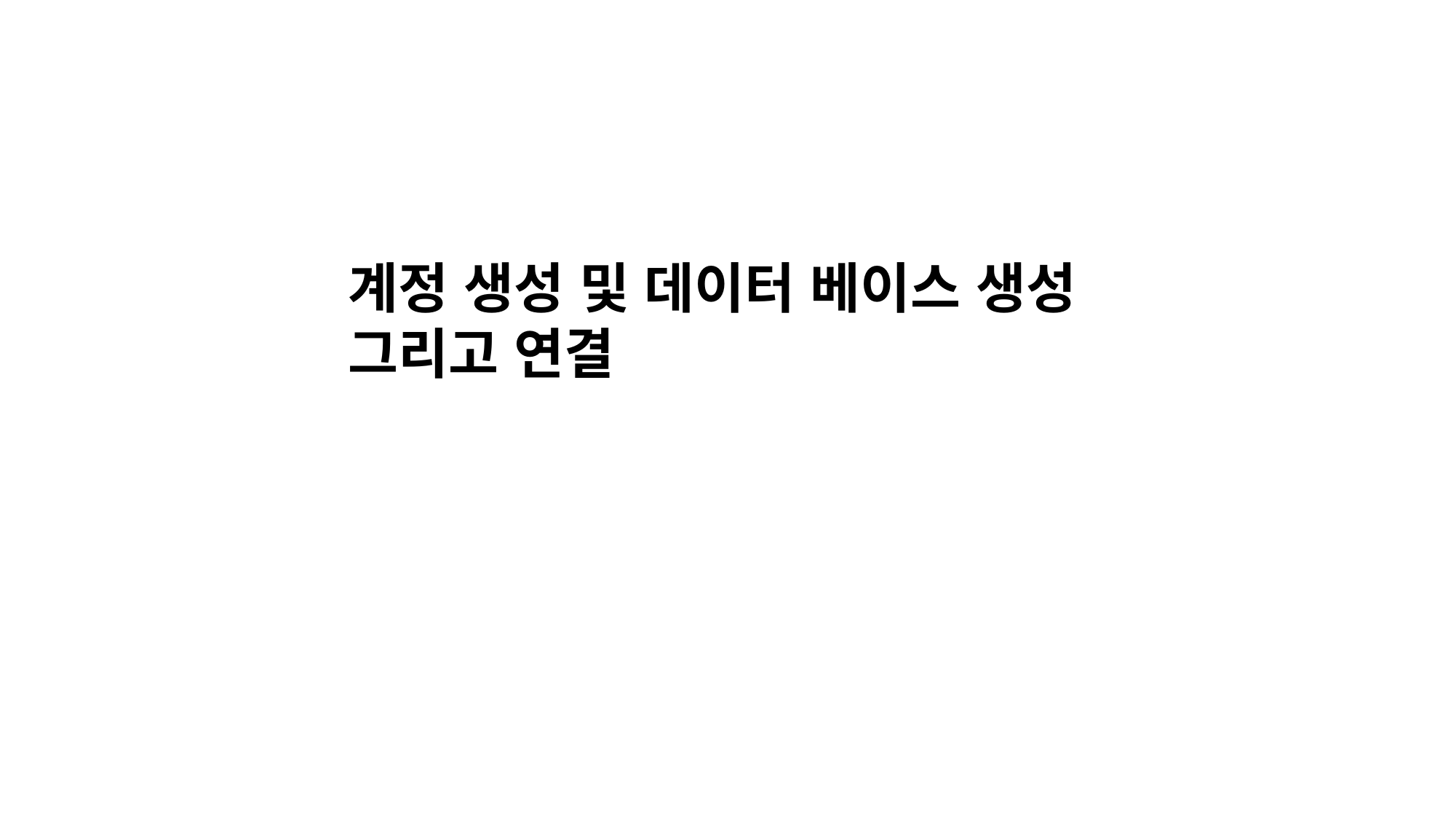

계정 생성 및 데이터 베이스 생성
그리고 연결